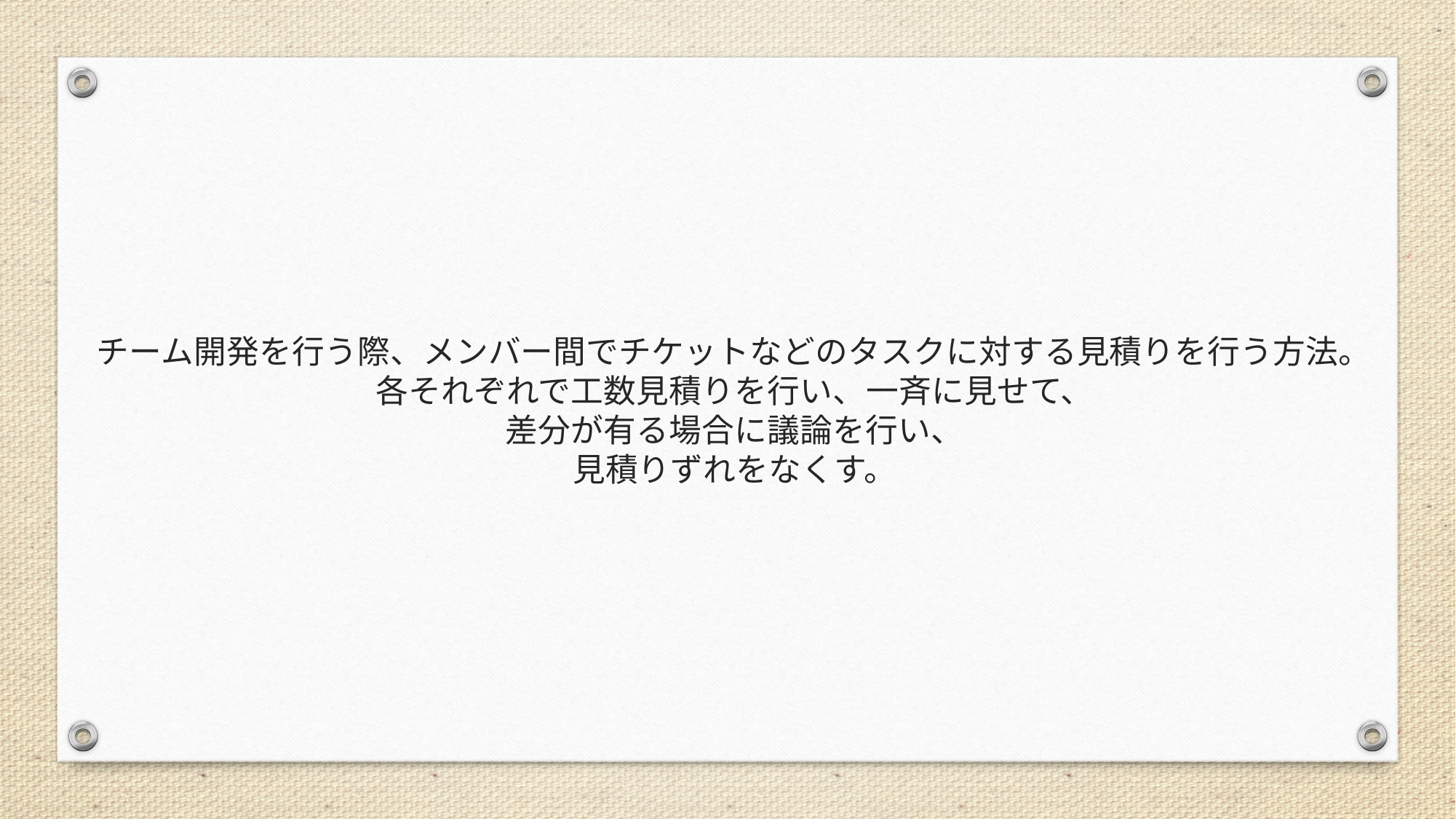

チーム開発を行う際、メンバー間でチケットなどのタスクに対する見積りを行う方法。
各それぞれで工数見積りを行い、一斉に見せて、
差分が有る場合に議論を行い、
見積りずれをなくす。